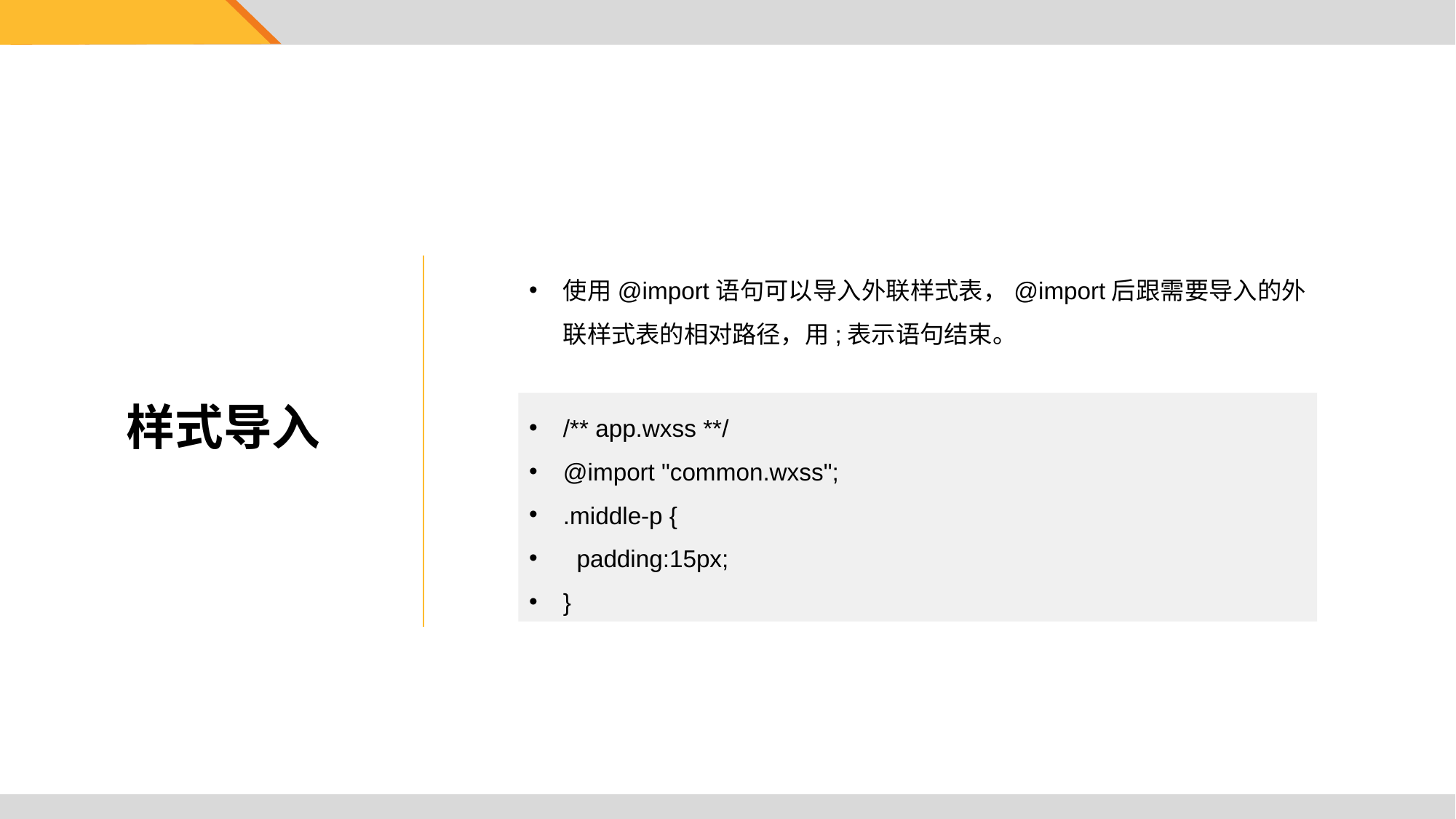

使用@import语句可以导入外联样式表，@import后跟需要导入的外联样式表的相对路径，用;表示语句结束。
样式导入
/** app.wxss **/
@import "common.wxss";
.middle-p {
  padding:15px;
}